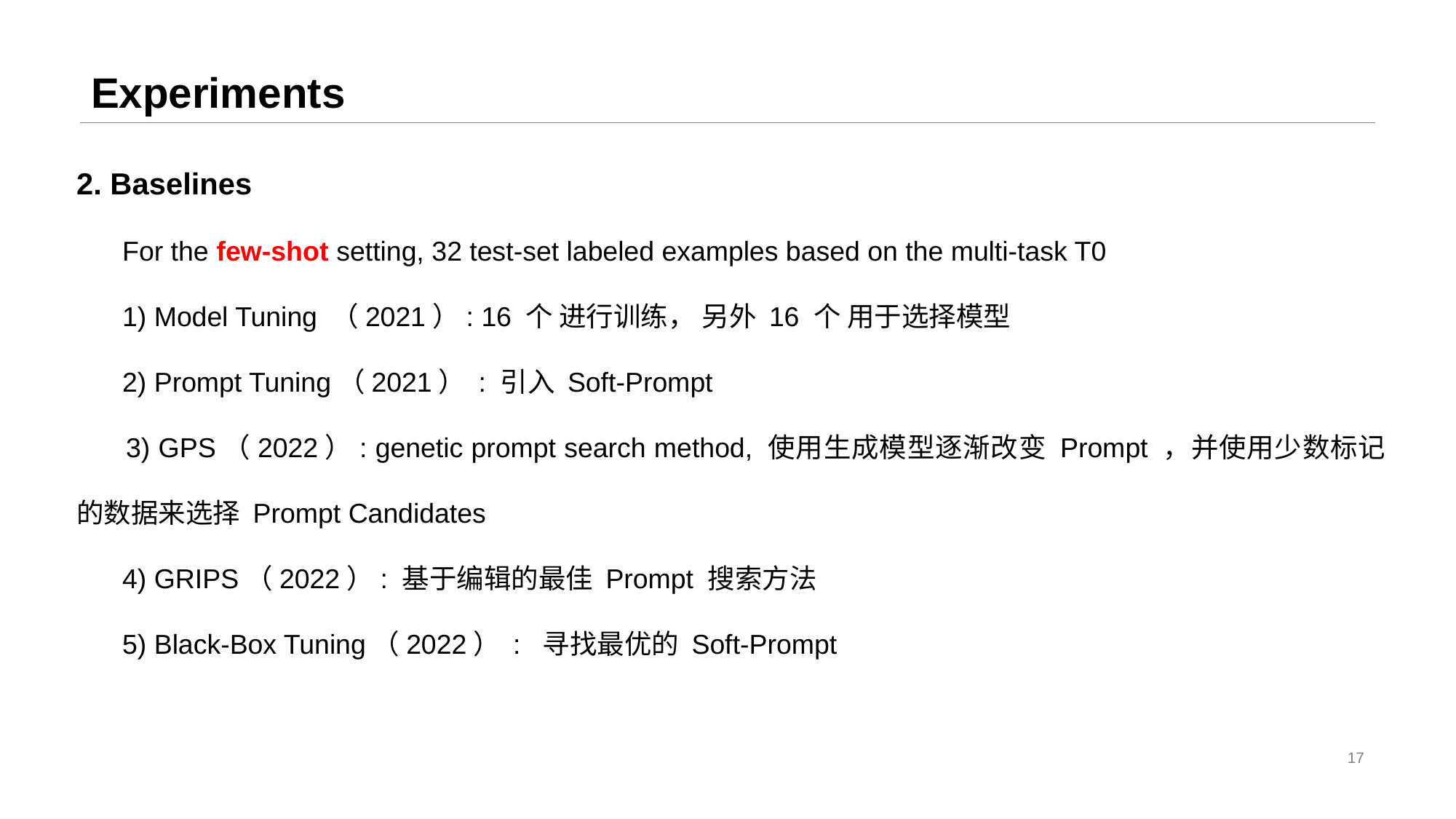

# Experiments
2. Baselines
      For the few-shot setting, 32 test-set labeled examples based on the multi-task T0
      1) Model Tuning （2021）: 16 个 进行训练， 另外 16 个 用于选择模型
      2) Prompt Tuning（2021） : 引入 Soft-Prompt
      3) GPS（2022）: genetic prompt search method, 使用生成模型逐渐改变 Prompt ，并使用少数标记的数据来选择 Prompt Candidates
      4) GRIPS（2022）: 基于编辑的最佳 Prompt 搜索方法
      5) Black-Box Tuning（2022） :  寻找最优的 Soft-Prompt
17